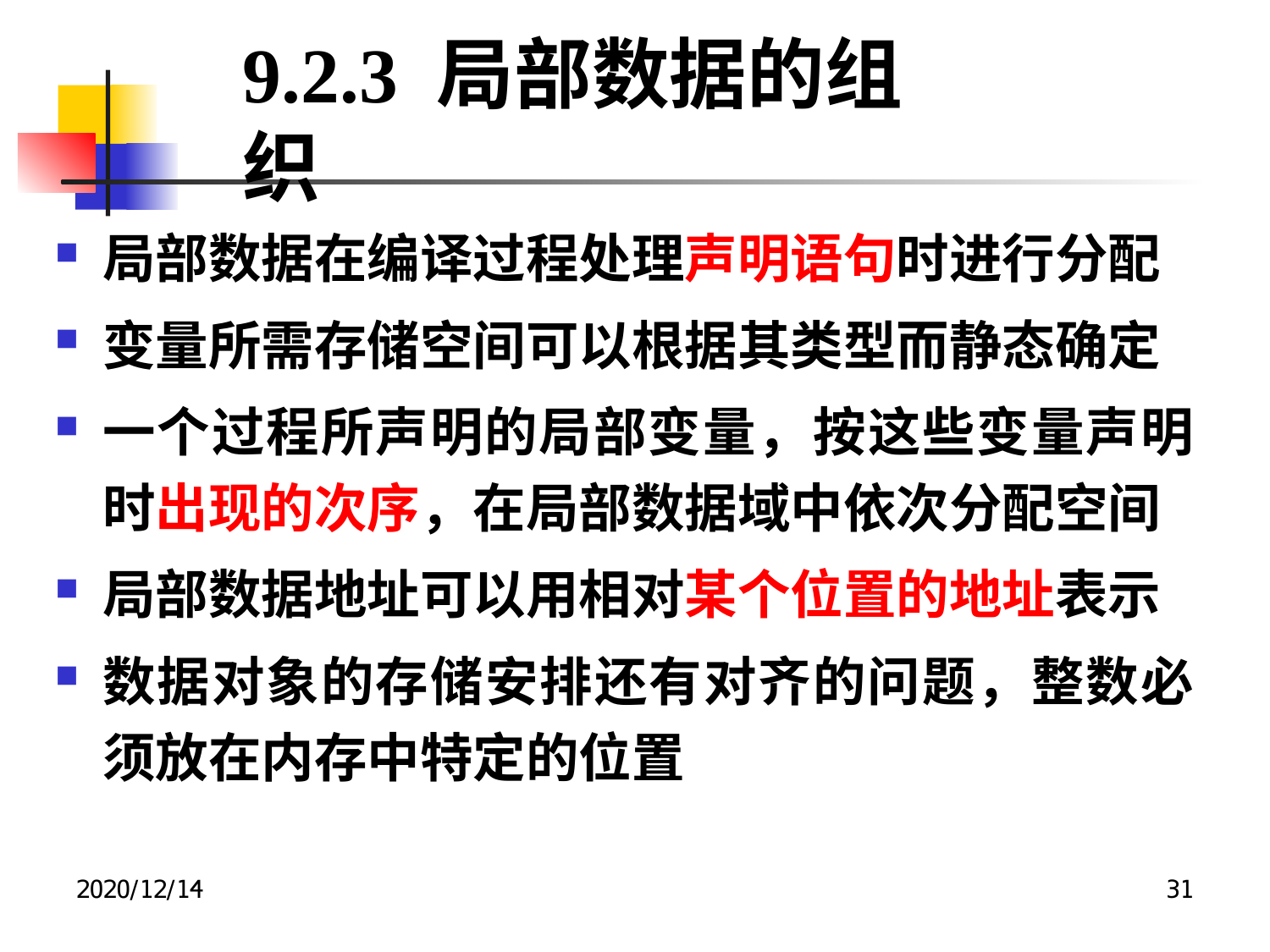

9.2.3 局部数据的组织
局部数据在编译过程处理声明语句时进行分配
变量所需存储空间可以根据其类型而静态确定
一个过程所声明的局部变量，按这些变量声明时出现的次序，在局部数据域中依次分配空间
局部数据地址可以用相对某个位置的地址表示
数据对象的存储安排还有对齐的问题，整数必须放在内存中特定的位置
2020/12/14
31